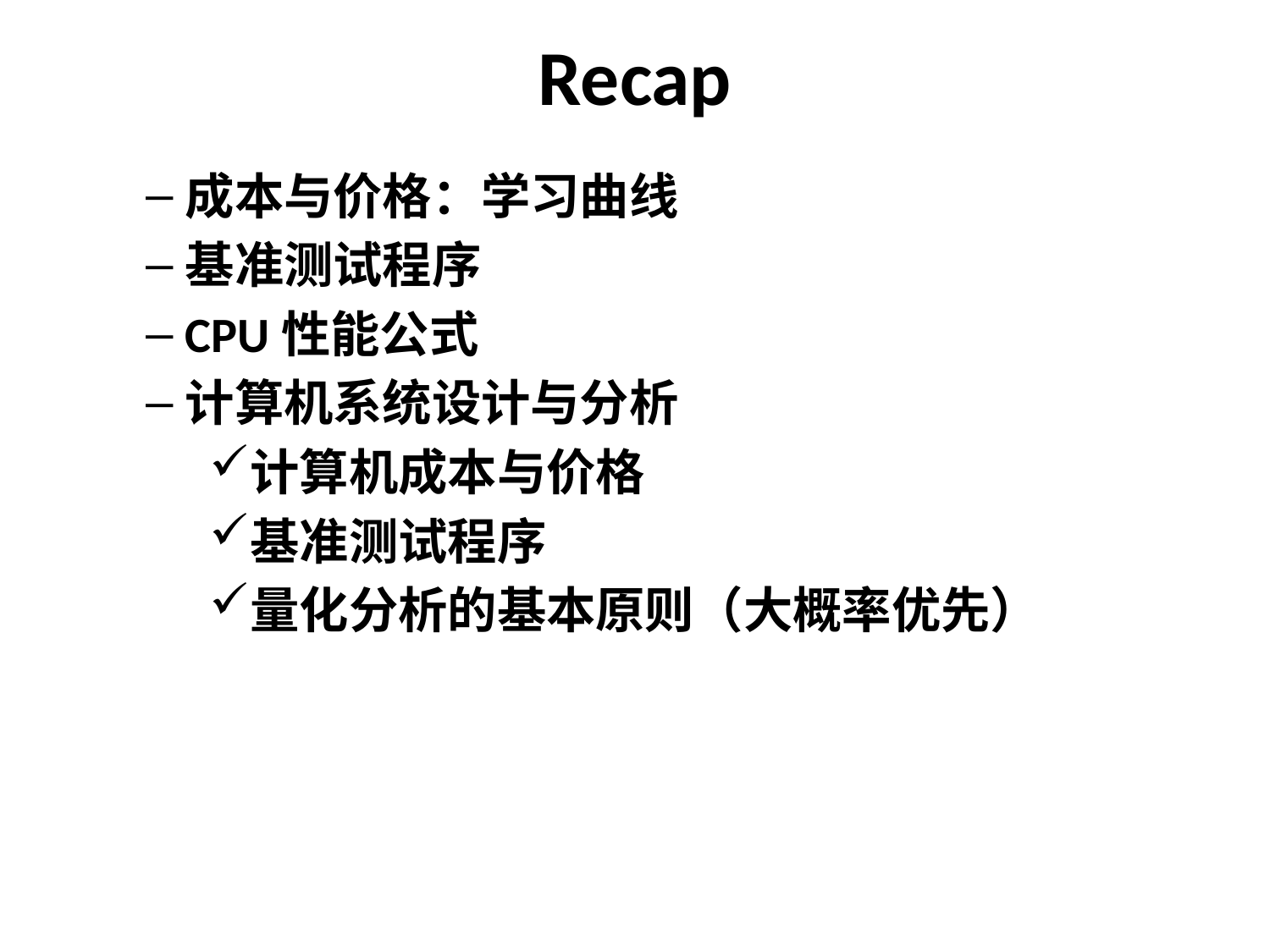

# Recap
成本与价格：学习曲线
基准测试程序
CPU性能公式
计算机系统设计与分析
计算机成本与价格
基准测试程序
量化分析的基本原则（大概率优先）